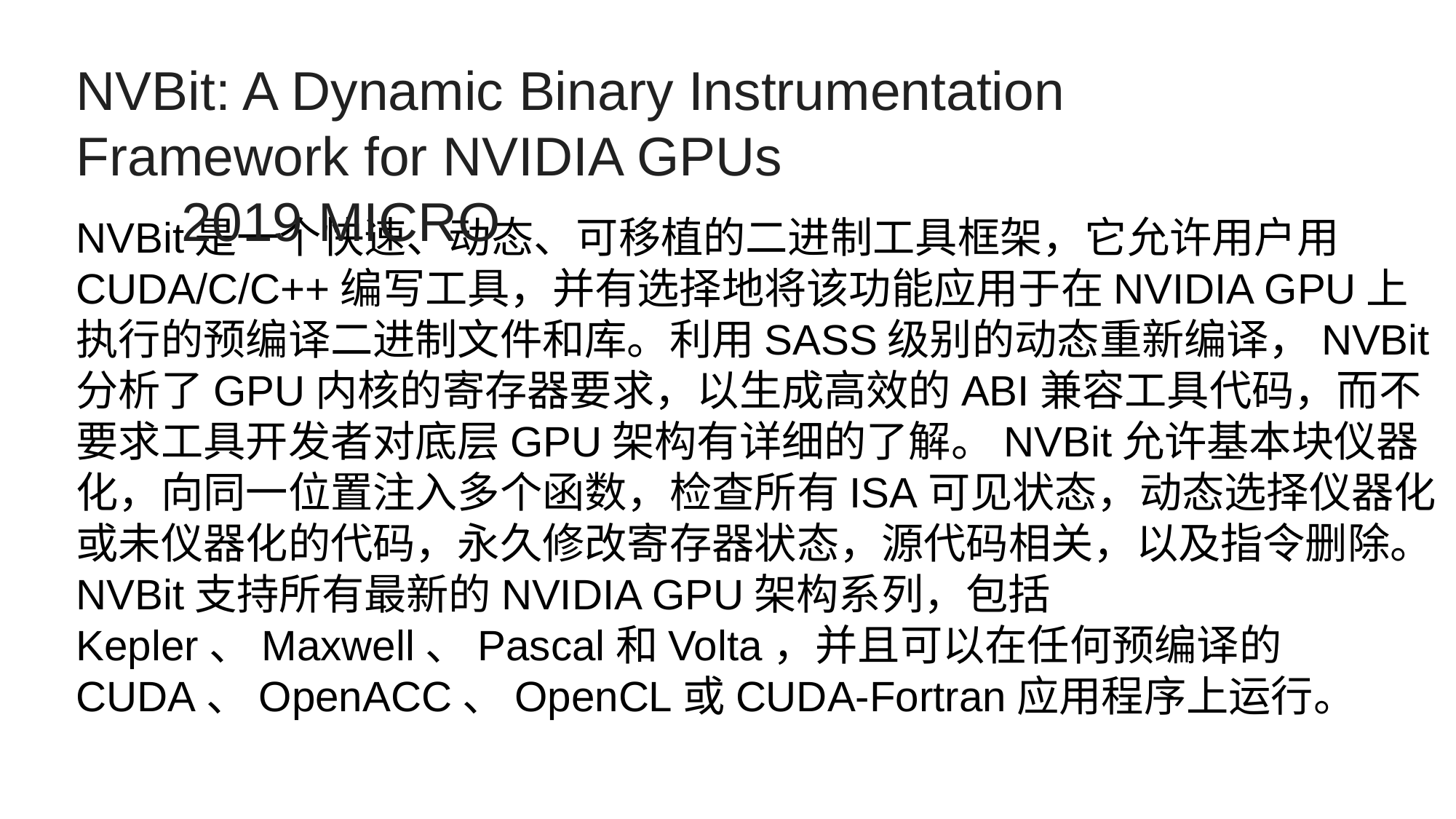

NVBit: A Dynamic Binary Instrumentation Framework for NVIDIA GPUs                                           2019 MICRO
NVBit是一个快速、动态、可移植的二进制工具框架，它允许用户用CUDA/C/C++编写工具，并有选择地将该功能应用于在NVIDIA GPU上执行的预编译二进制文件和库。利用SASS级别的动态重新编译，NVBit分析了GPU内核的寄存器要求，以生成高效的ABI兼容工具代码，而不要求工具开发者对底层GPU架构有详细的了解。NVBit允许基本块仪器化，向同一位置注入多个函数，检查所有ISA可见状态，动态选择仪器化或未仪器化的代码，永久修改寄存器状态，源代码相关，以及指令删除。NVBit支持所有最新的NVIDIA GPU架构系列，包括Kepler、Maxwell、Pascal和Volta，并且可以在任何预编译的CUDA、OpenACC、OpenCL或CUDA-Fortran应用程序上运行。